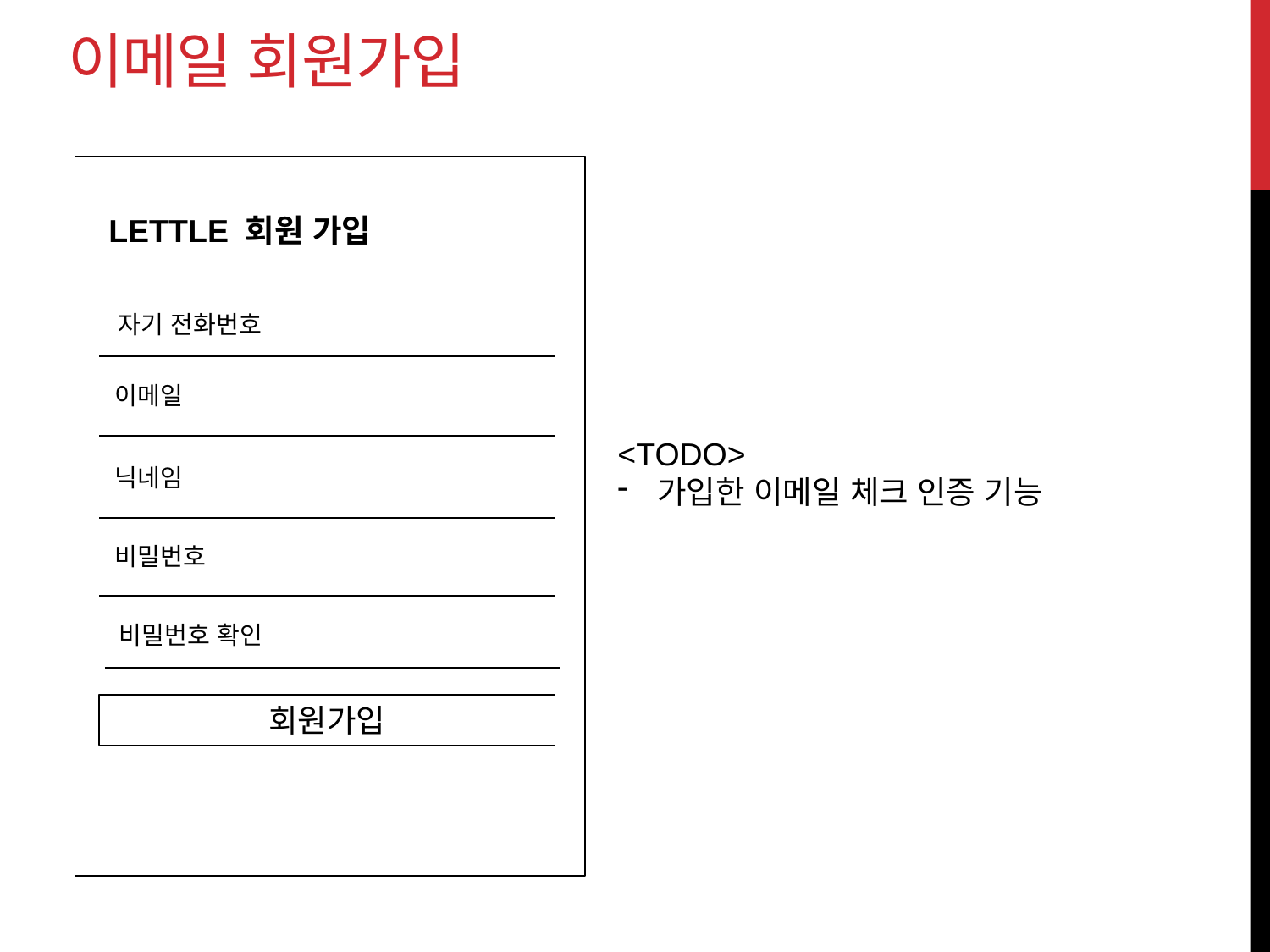

# 이메일 회원가입

LETTLE 회원 가입
자기 전화번호
이메일
<TODO>
가입한 이메일 체크 인증 기능
닉네임
비밀번호
비밀번호 확인
회원가입